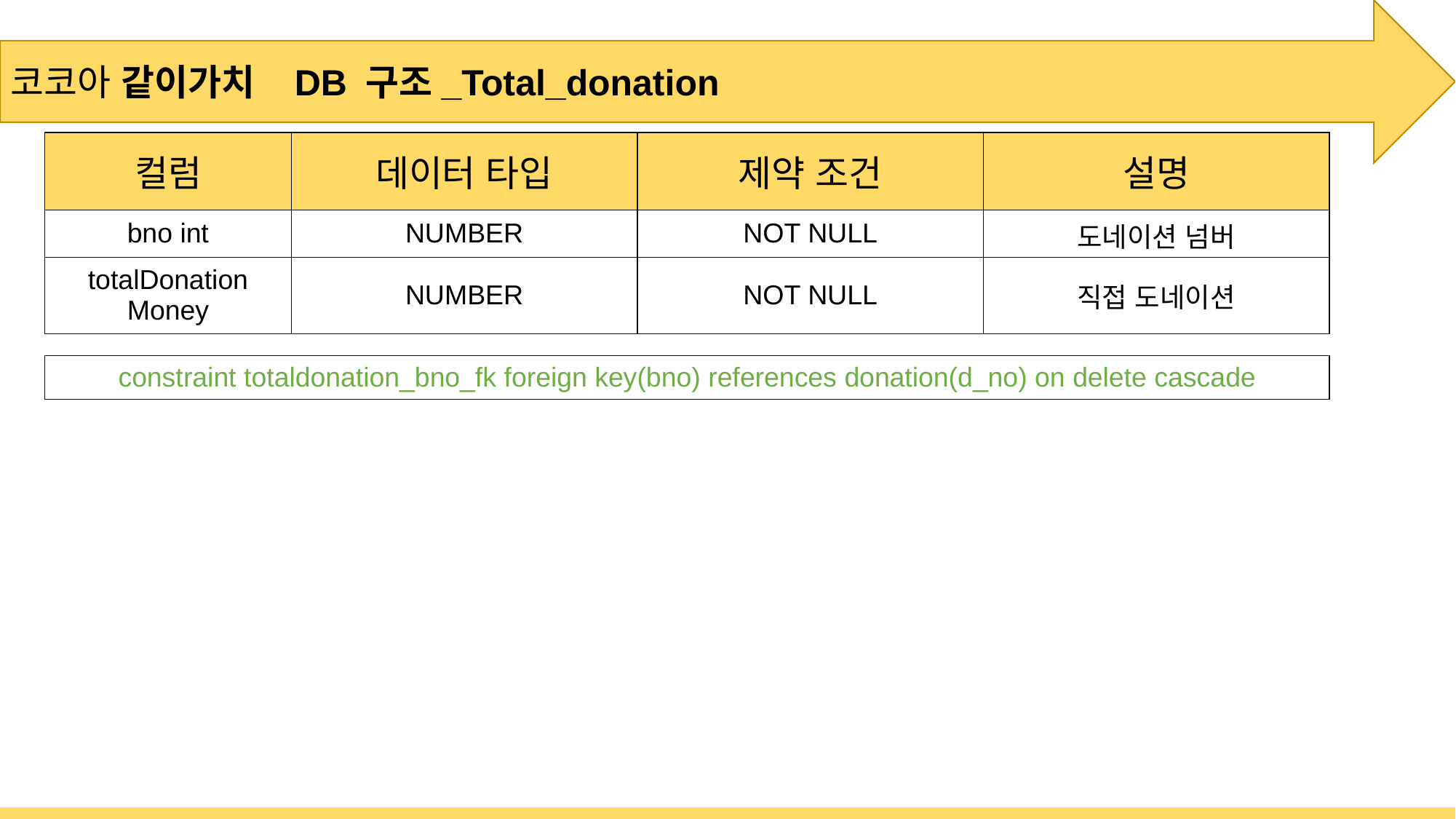

코코아 같이가치   DB 구조_Total_donation
| 컬럼 | 데이터 타입 | 제약 조건 | 설명 |
| --- | --- | --- | --- |
| bno int | NUMBER | NOT NULL | 도네이션 넘버 |
| totalDonation Money | NUMBER | NOT NULL | 직접 도네이션 |
| constraint totaldonation\_bno\_fk foreign key(bno) references donation(d\_no) on delete cascade |
| --- |